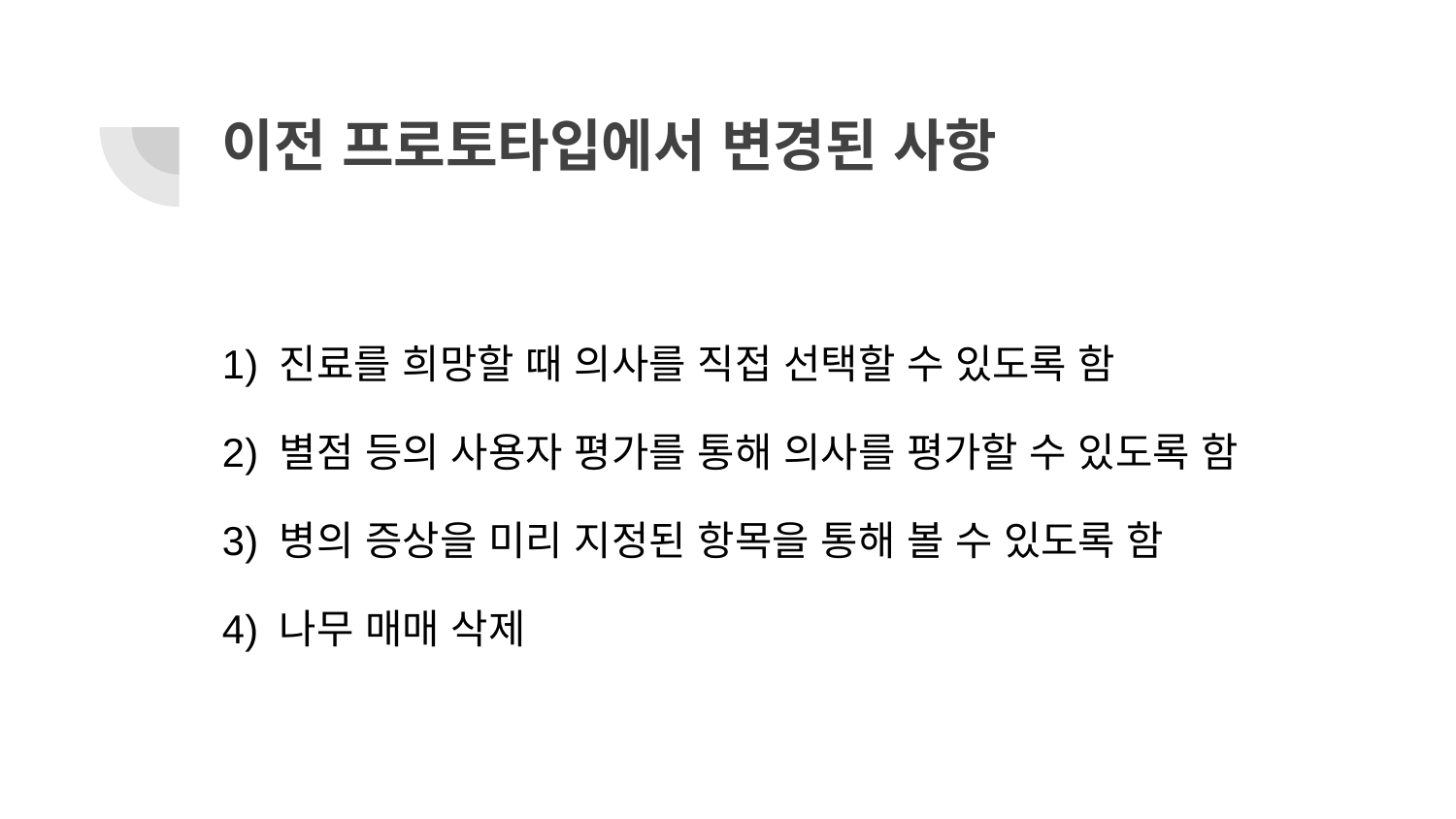

# 이전 프로토타입에서 변경된 사항

1) 진료를 희망할 때 의사를 직접 선택할 수 있도록 함
2) 별점 등의 사용자 평가를 통해 의사를 평가할 수 있도록 함
3) 병의 증상을 미리 지정된 항목을 통해 볼 수 있도록 함
4) 나무 매매 삭제